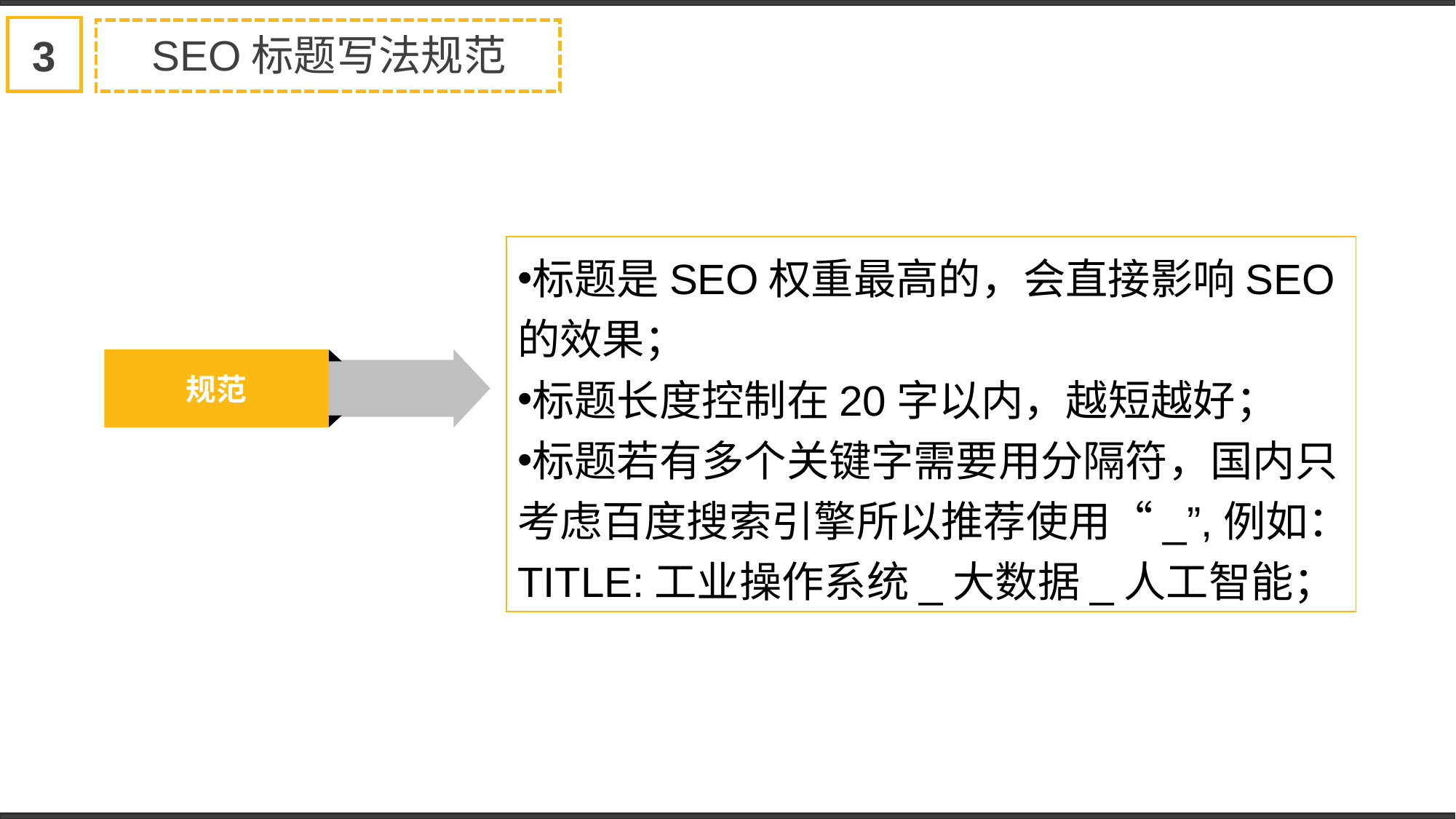

3

SEO标题写法规范
标题是SEO权重最高的，会直接影响SEO的效果；
标题长度控制在20字以内，越短越好；
标题若有多个关键字需要用分隔符，国内只考虑百度搜索引擎所以推荐使用“_”,例如：TITLE:工业操作系统_大数据_人工智能；
规范